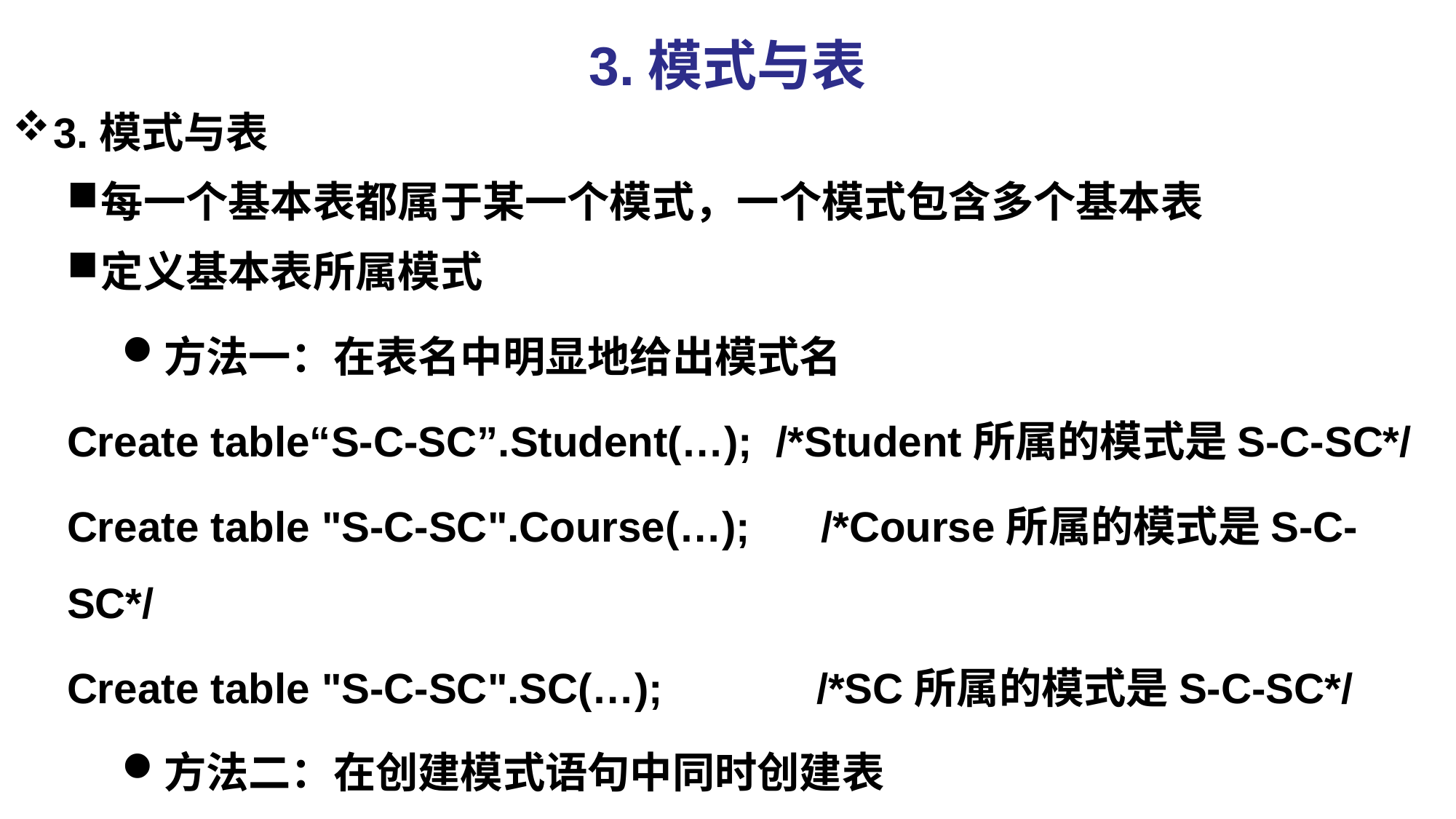

3.模式与表
3.模式与表
每一个基本表都属于某一个模式，一个模式包含多个基本表
定义基本表所属模式
方法一：在表名中明显地给出模式名
Create table“S-C-SC”.Student(…);  /*Student所属的模式是S-C-SC*/
Create table "S-C-SC".Course(…);      /*Course所属的模式是S-C-SC*/
Create table "S-C-SC".SC(…);             /*SC所属的模式是S-C-SC*/
方法二：在创建模式语句中同时创建表
方法三：设置所属的模式